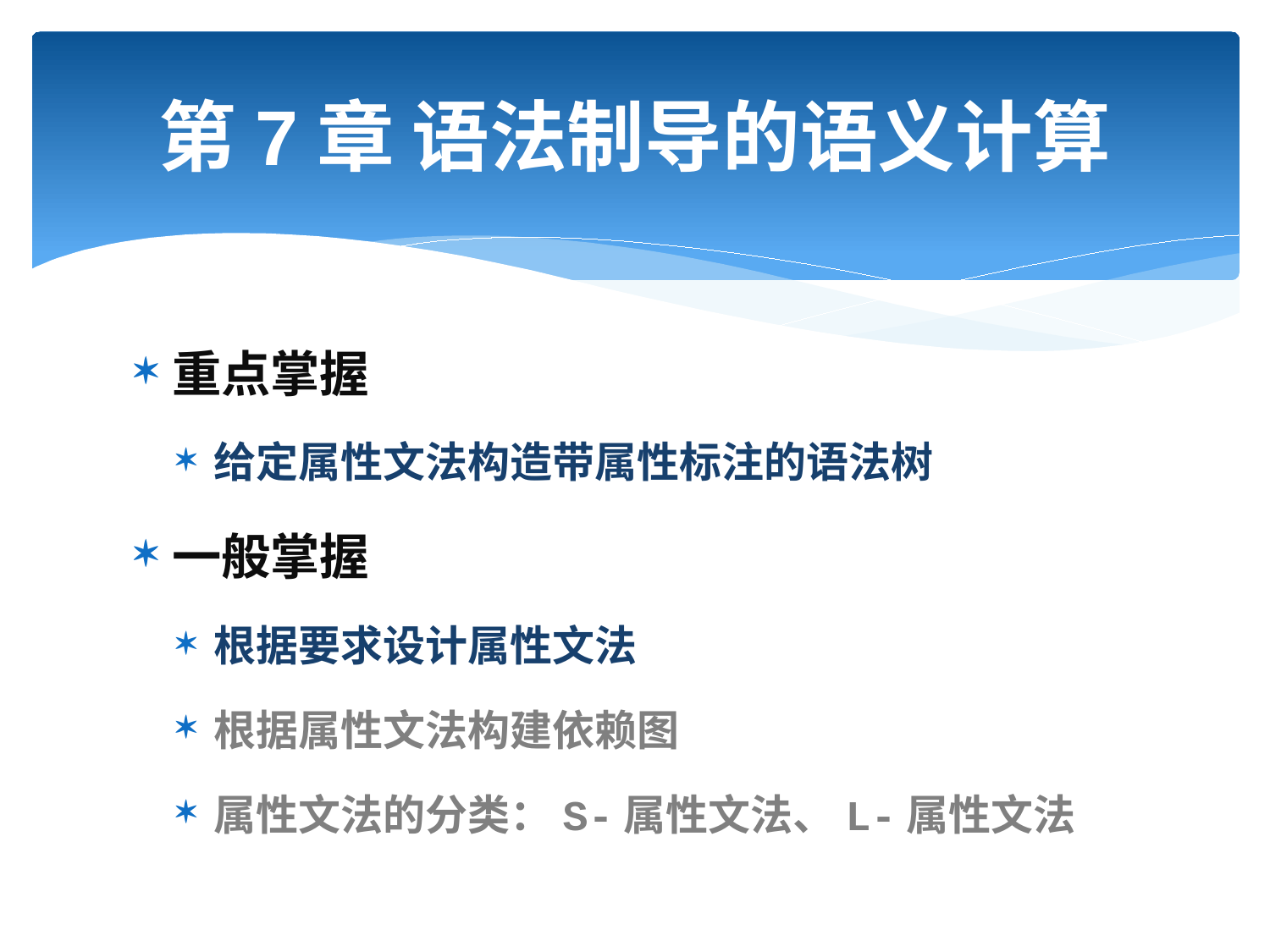

# 第7章 语法制导的语义计算
重点掌握
给定属性文法构造带属性标注的语法树
一般掌握
根据要求设计属性文法
根据属性文法构建依赖图
属性文法的分类：S-属性文法、L-属性文法